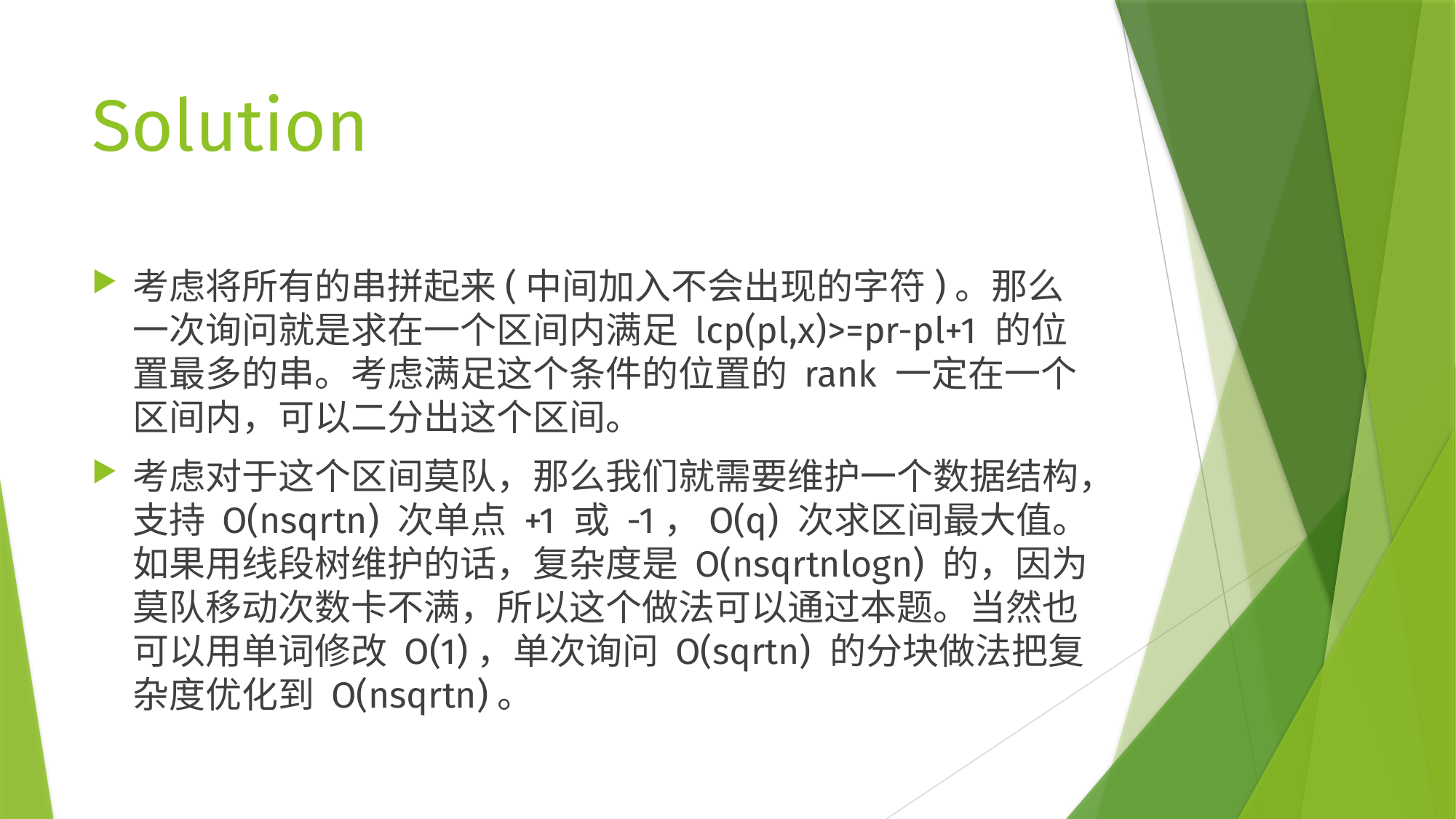

# Solution
考虑将所有的串拼起来(中间加入不会出现的字符)。那么一次询问就是求在一个区间内满足 lcp(pl,x)>=pr-pl+1 的位置最多的串。考虑满足这个条件的位置的 rank 一定在一个区间内，可以二分出这个区间。
考虑对于这个区间莫队，那么我们就需要维护一个数据结构，支持 O(nsqrtn) 次单点 +1 或 -1，O(q) 次求区间最大值。如果用线段树维护的话，复杂度是 O(nsqrtnlogn) 的，因为莫队移动次数卡不满，所以这个做法可以通过本题。当然也可以用单词修改 O(1)，单次询问 O(sqrtn) 的分块做法把复杂度优化到 O(nsqrtn)。